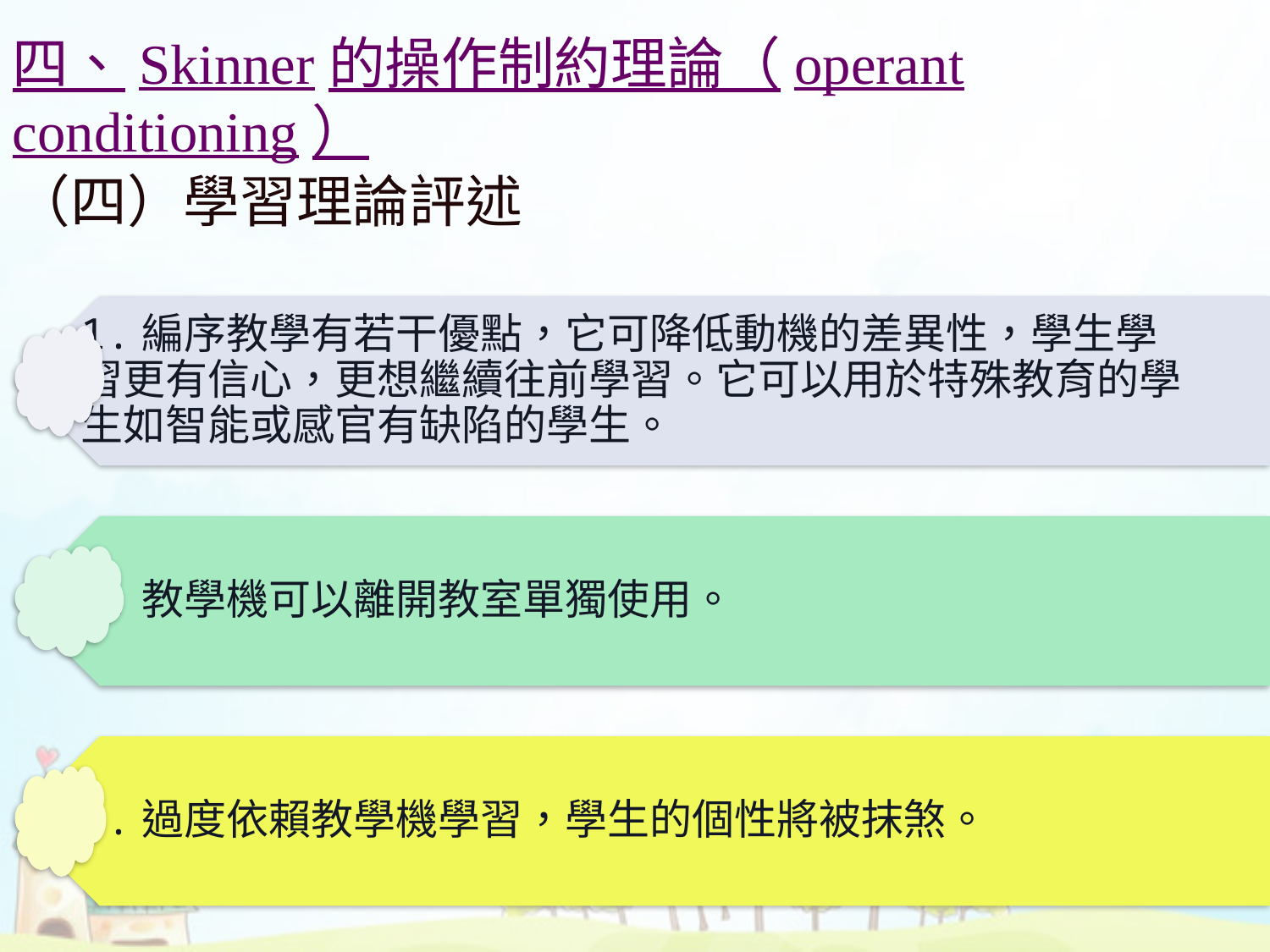

四、Skinner的操作制約理論（operant conditioning）
（四）學習理論評述
1.編序教學有若干優點，它可降低動機的差異性，學生學習更有信心，更想繼續往前學習。它可以用於特殊教育的學生如智能或感官有缺陷的學生。
2.教學機可以離開教室單獨使用。
3.過度依賴教學機學習，學生的個性將被抹煞。